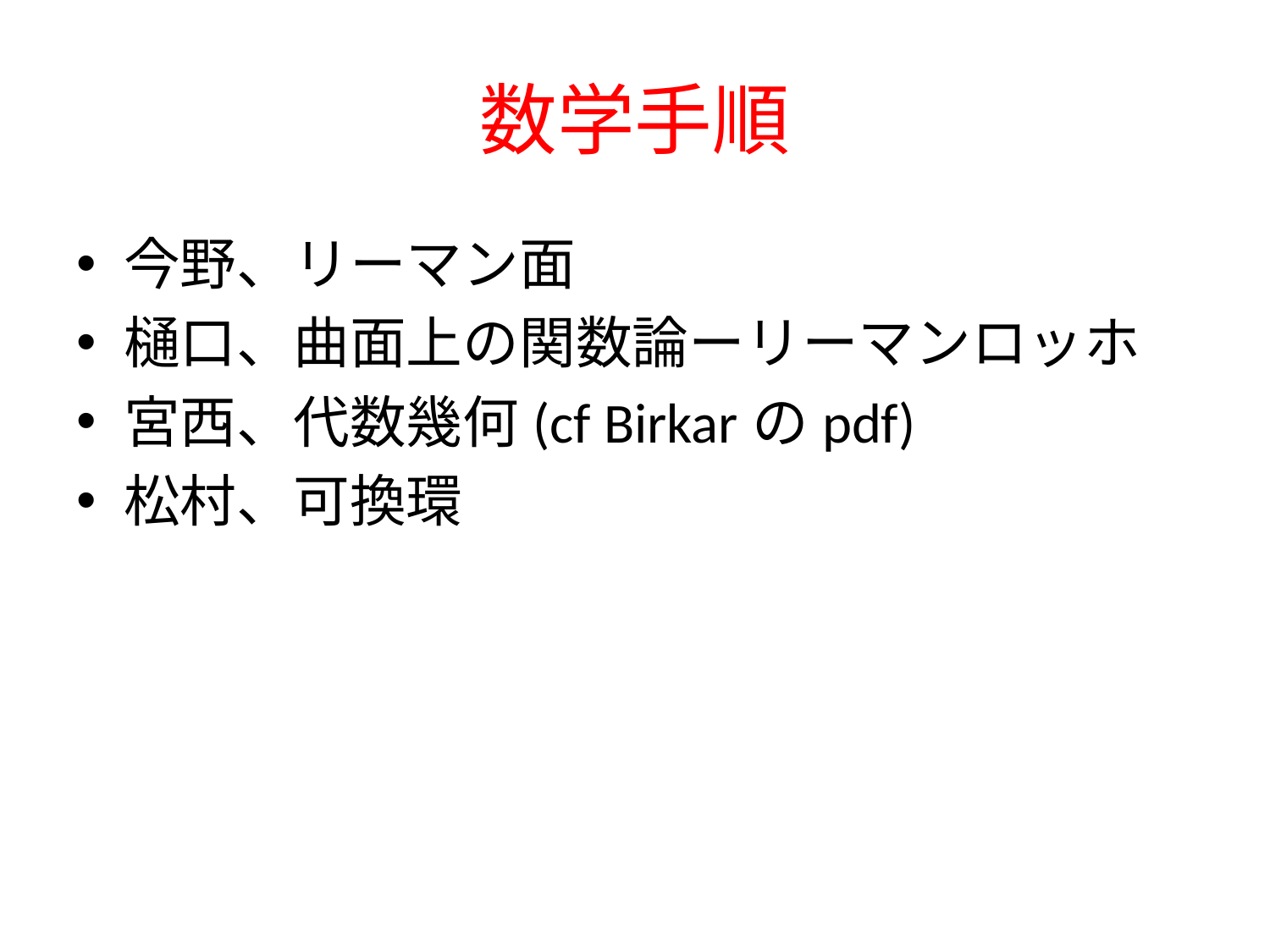

# 数学手順
今野、リーマン面
樋口、曲面上の関数論ーリーマンロッホ
宮西、代数幾何(cf Birkarのpdf)
松村、可換環